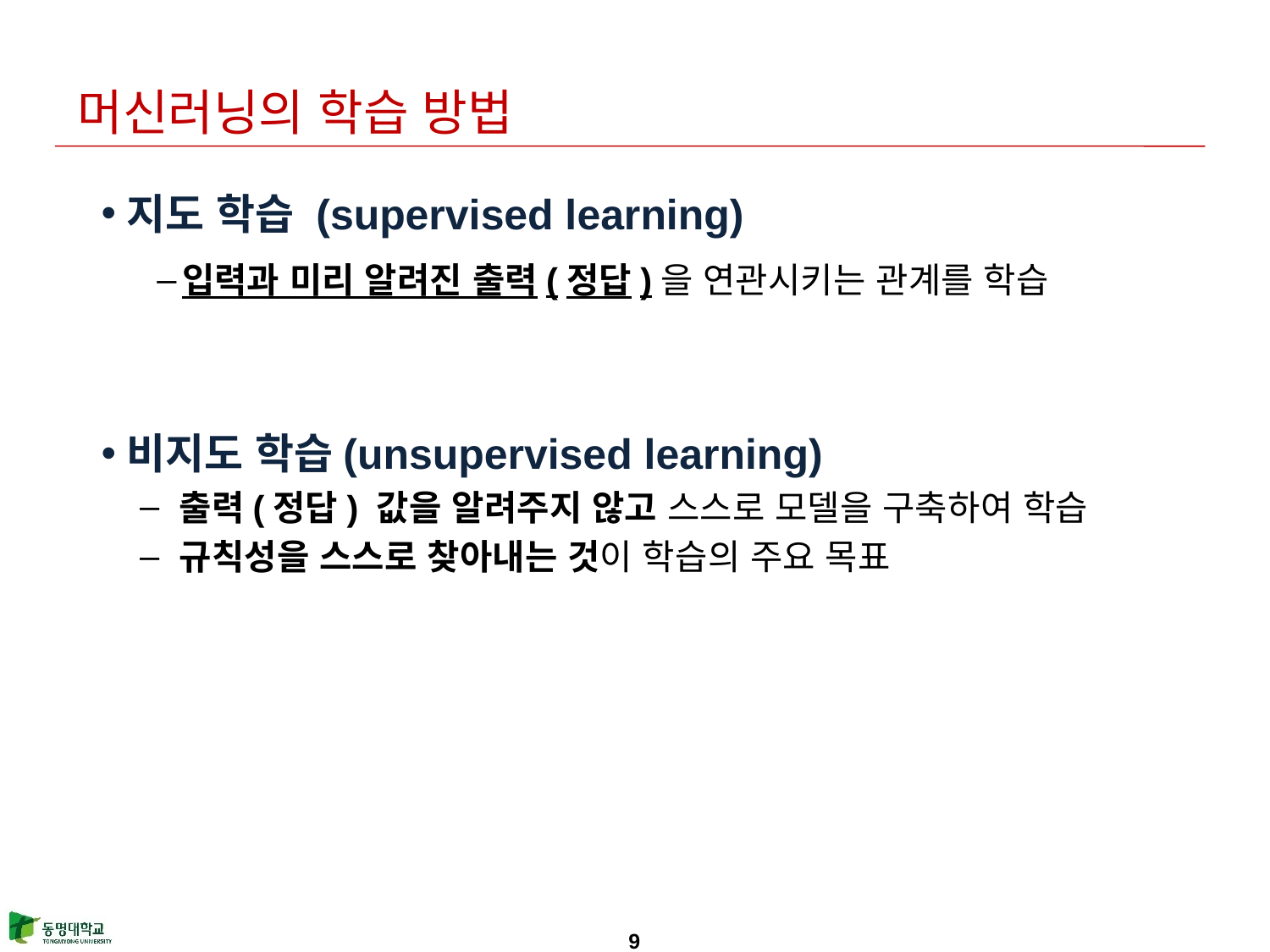

# 머신러닝의 학습 방법
지도 학습 (supervised learning)
입력과 미리 알려진 출력(정답)을 연관시키는 관계를 학습

비지도 학습(unsupervised learning)
출력(정답) 값을 알려주지 않고 스스로 모델을 구축하여 학습
규칙성을 스스로 찾아내는 것이 학습의 주요 목표

9